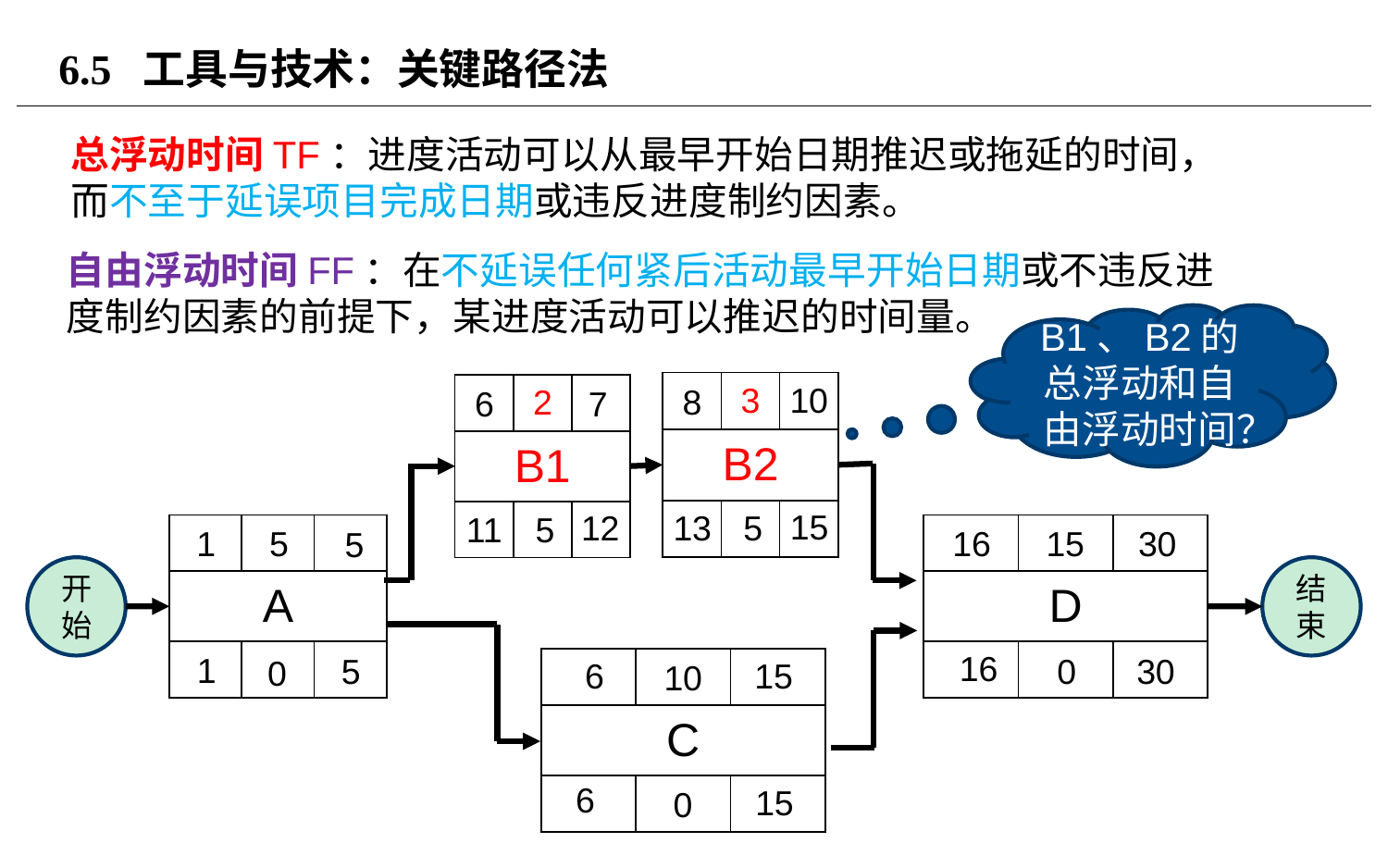

# 6.5  工具与技术：关键路径法
总浮动时间TF：进度活动可以从最早开始日期推迟或拖延的时间，而不至于延误项目完成日期或违反进度制约因素。
自由浮动时间FF：在不延误任何紧后活动最早开始日期或不违反进度制约因素的前提下，某进度活动可以推迟的时间量。
B1、B2的总浮动和自由浮动时间？
3
10
|  |  |  |
| --- | --- | --- |
| B2 |  |  |
|  |  |  |
8
2
|  |  |  |
| --- | --- | --- |
| B1 |  |  |
|  |  |  |
7
6
15
12
13
5
11
5
1
5
|  |  |  |
| --- | --- | --- |
| D |  |  |
|  |  |  |
16
15
|  |  |  |
| --- | --- | --- |
| A |  |  |
|  |  |  |
30
5
开始
结束
16
1
5
0
30
0
6
15
|  |  |  |
| --- | --- | --- |
| C |  |  |
|  |  |  |
10
6
15
0